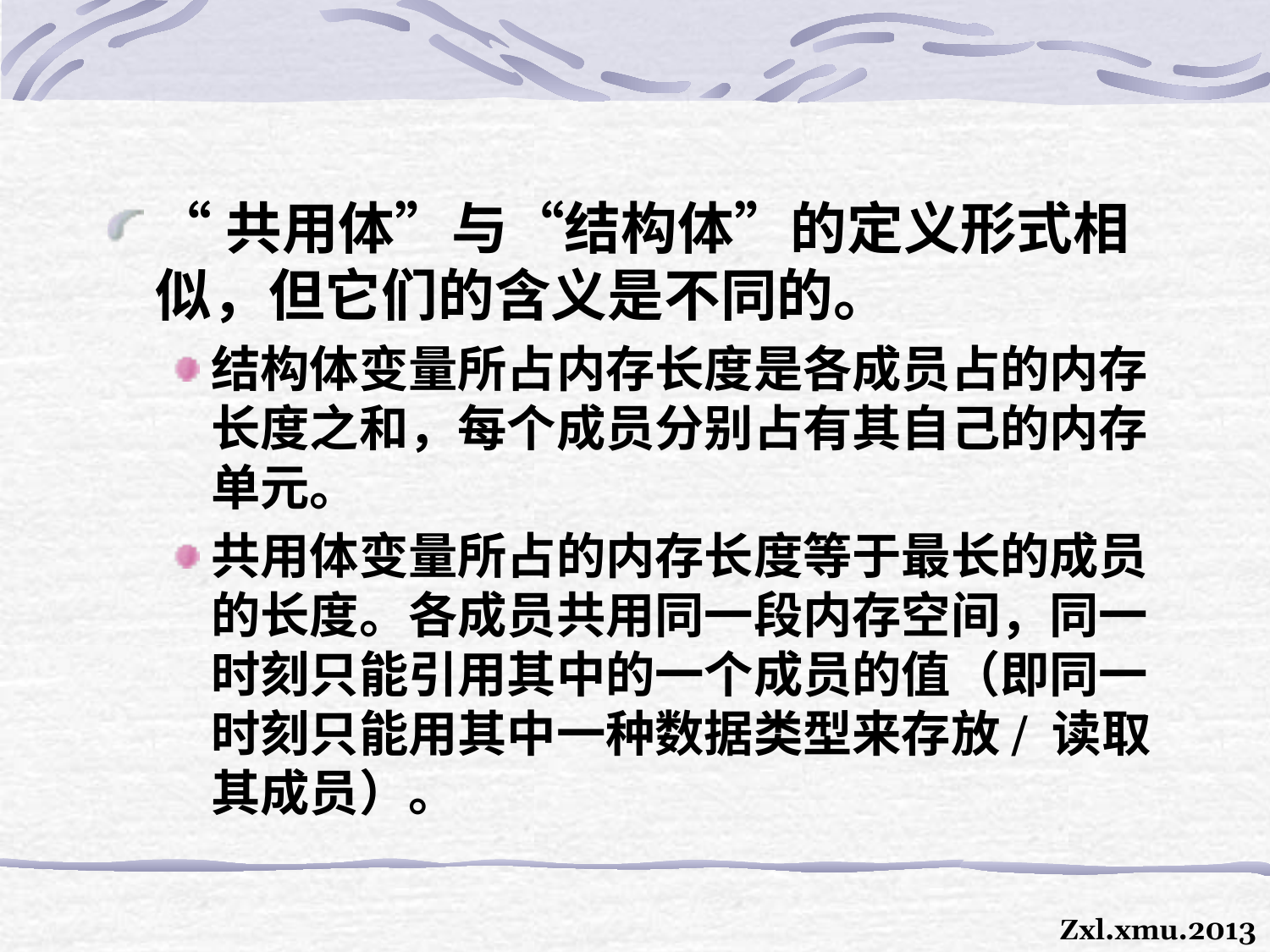

“共用体”与“结构体”的定义形式相似，但它们的含义是不同的。
结构体变量所占内存长度是各成员占的内存长度之和，每个成员分别占有其自己的内存单元。
共用体变量所占的内存长度等于最长的成员的长度。各成员共用同一段内存空间，同一时刻只能引用其中的一个成员的值（即同一时刻只能用其中一种数据类型来存放/读取其成员）。